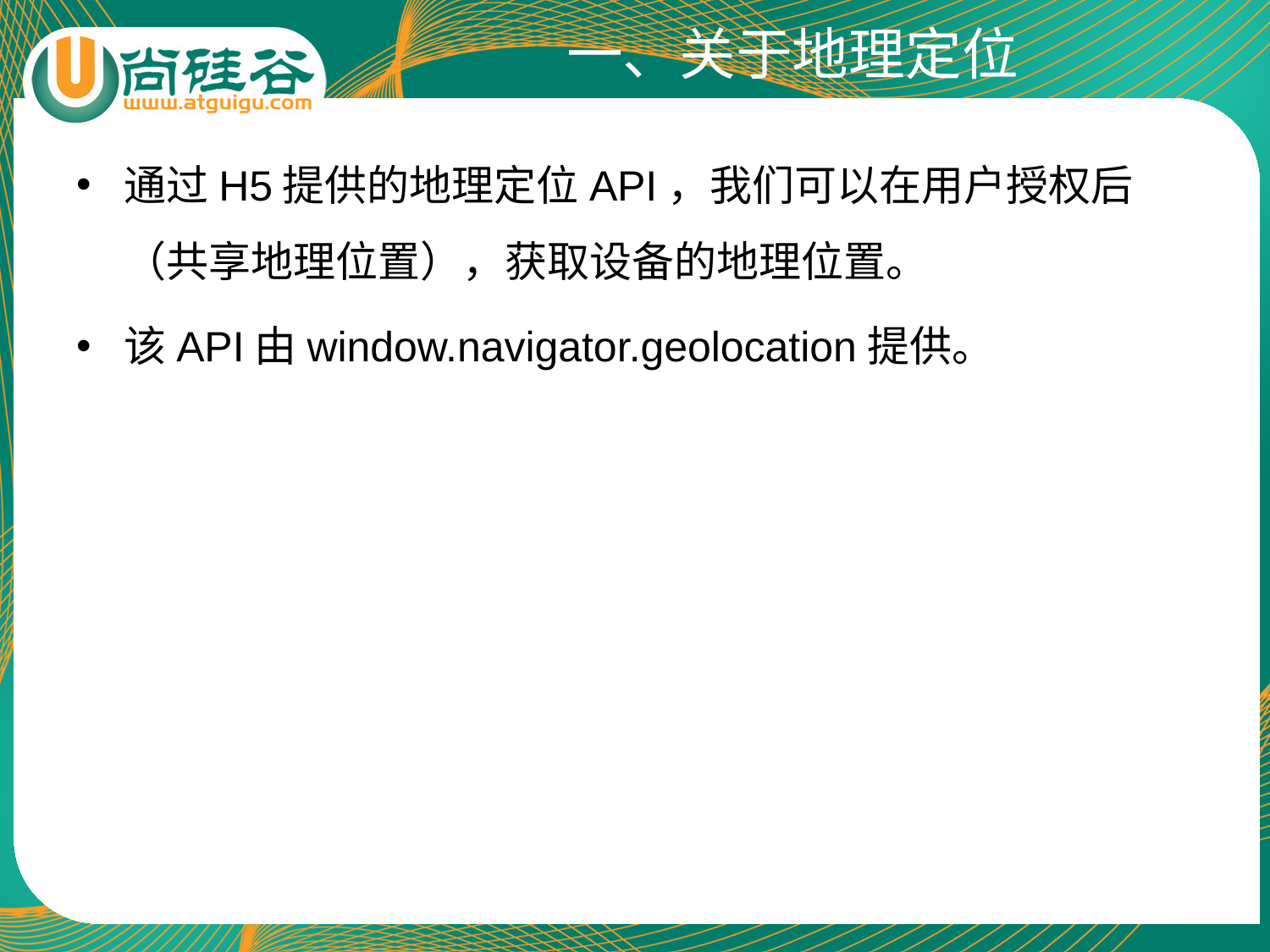

# 一、关于地理定位
通过H5提供的地理定位API，我们可以在用户授权后（共享地理位置），获取设备的地理位置。
该API由window.navigator.geolocation提供。